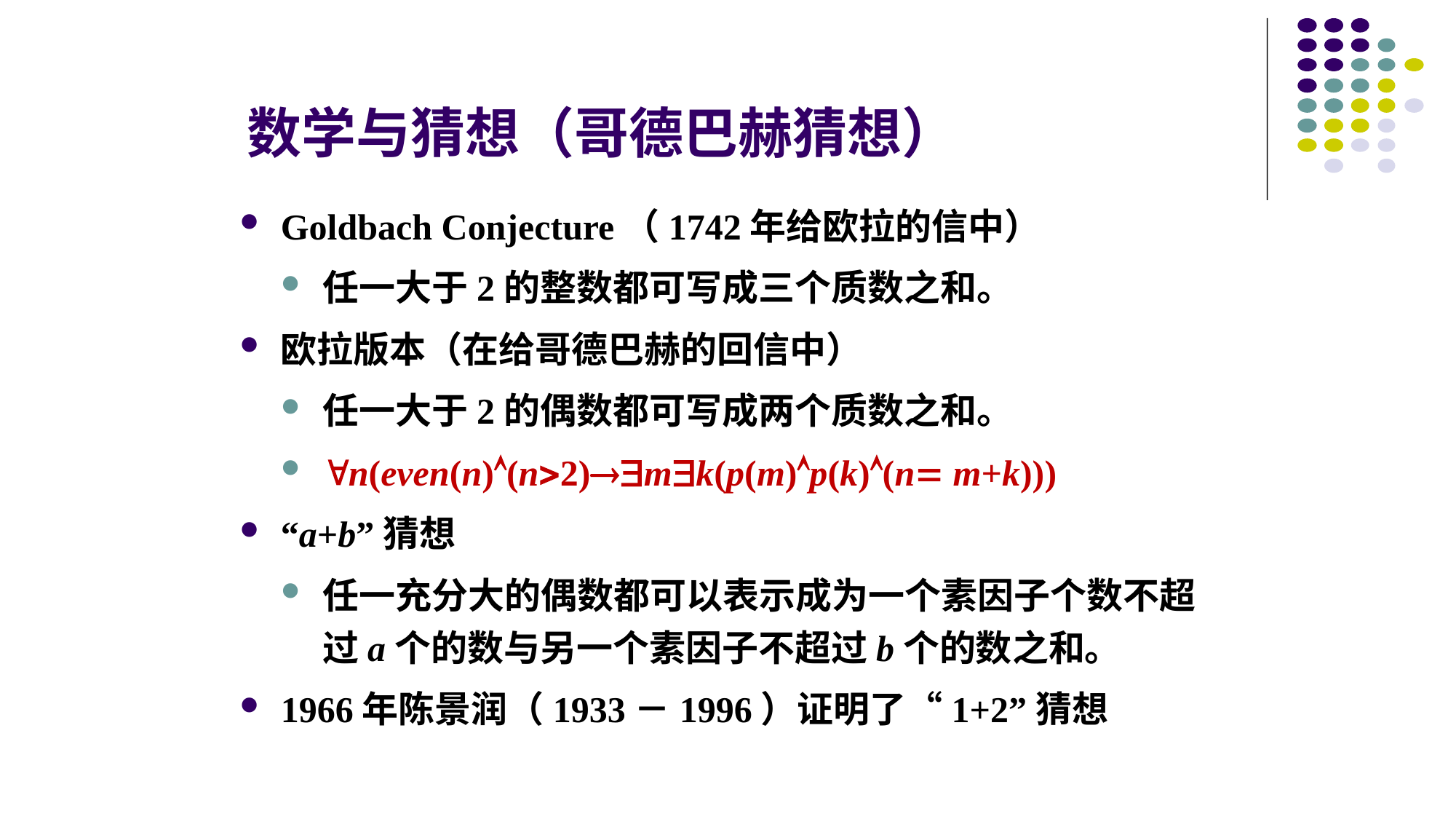

# 数学与猜想（哥德巴赫猜想）
Goldbach Conjecture（1742年给欧拉的信中）
任一大于2的整数都可写成三个质数之和。
欧拉版本（在给哥德巴赫的回信中）
任一大于2的偶数都可写成两个质数之和。
∀n(even(n)∧(n>2)→∃m∃k(p(m)∧p(k)∧(n= m+k)))
“a+b”猜想
任一充分大的偶数都可以表示成为一个素因子个数不超过a个的数与另一个素因子不超过b个的数之和。
1966年陈景润（1933－1996）证明了“1+2”猜想